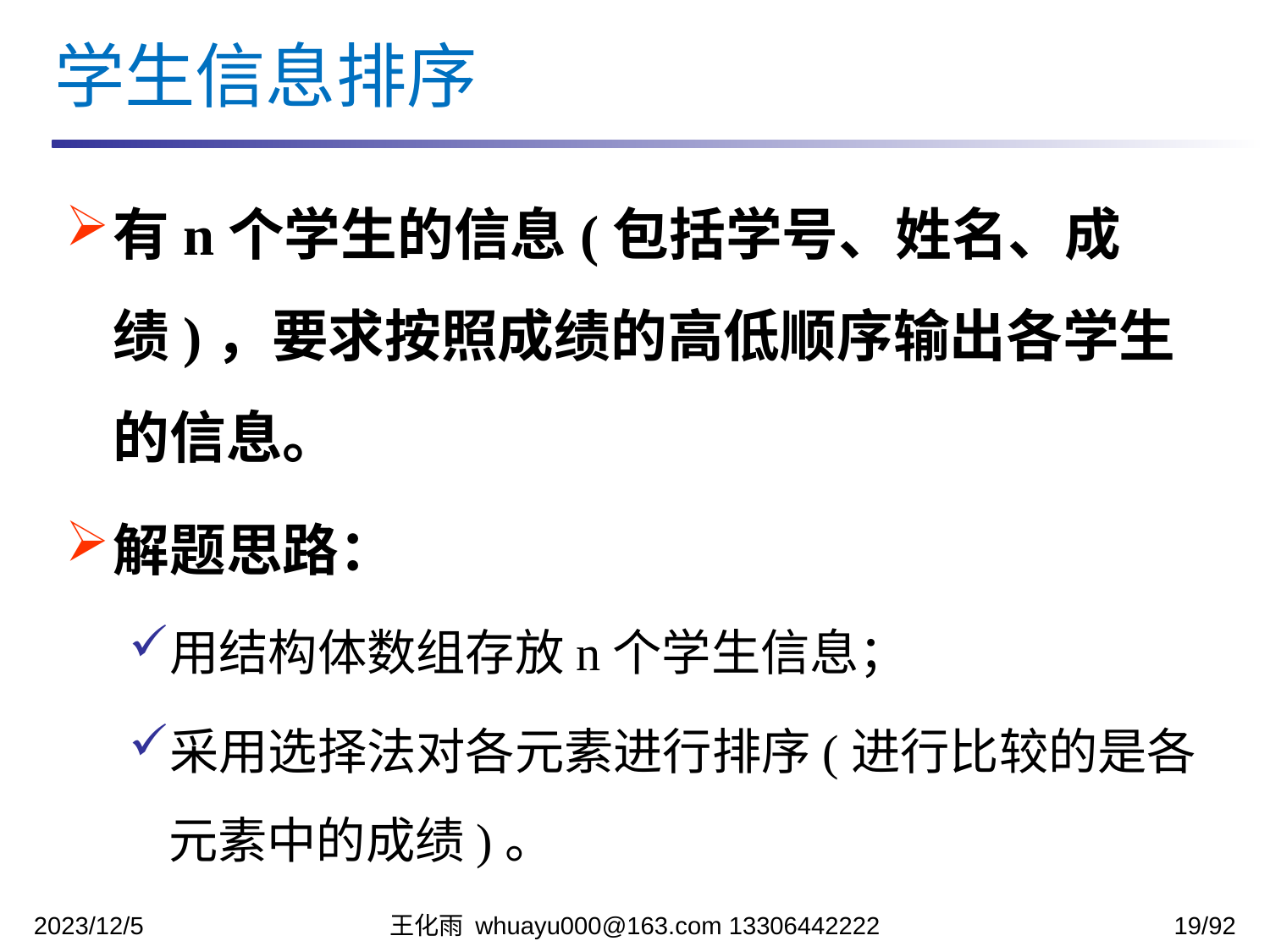

学生信息排序
有n个学生的信息(包括学号、姓名、成绩)，要求按照成绩的高低顺序输出各学生的信息。
解题思路：
用结构体数组存放n个学生信息；
采用选择法对各元素进行排序(进行比较的是各元素中的成绩)。
2023/12/5
王化雨 whuayu000@163.com 13306442222
19/92